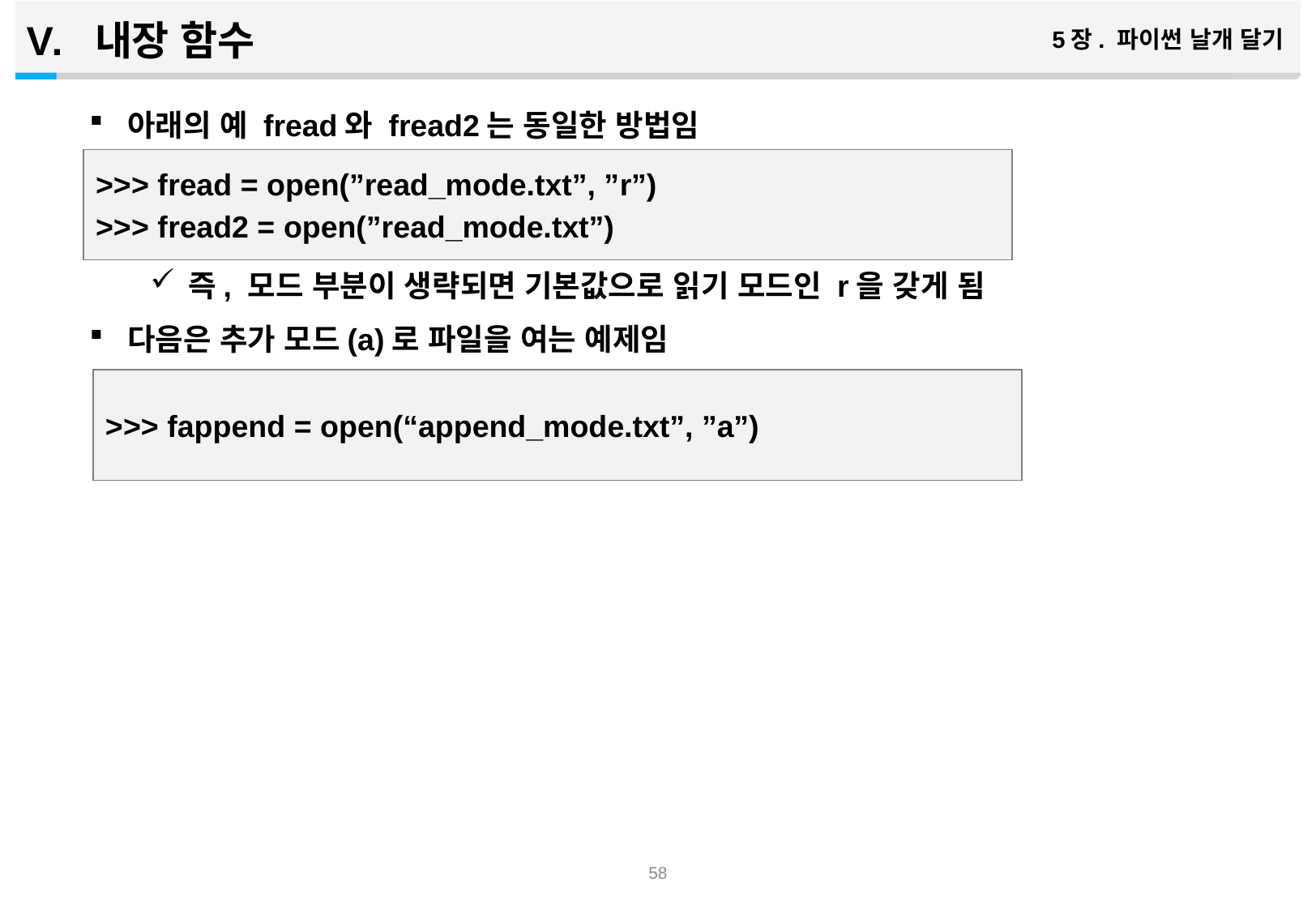

내장 함수
5장. 파이썬 날개 달기
아래의 예 fread와 fread2는 동일한 방법임

즉, 모드 부분이 생략되면 기본값으로 읽기 모드인 r을 갖게 됨
다음은 추가 모드(a)로 파일을 여는 예제임

>>> fread = open(”read_mode.txt”, ”r”)
>>> fread2 = open(”read_mode.txt”)
>>> fappend = open(“append_mode.txt”, ”a”)
58